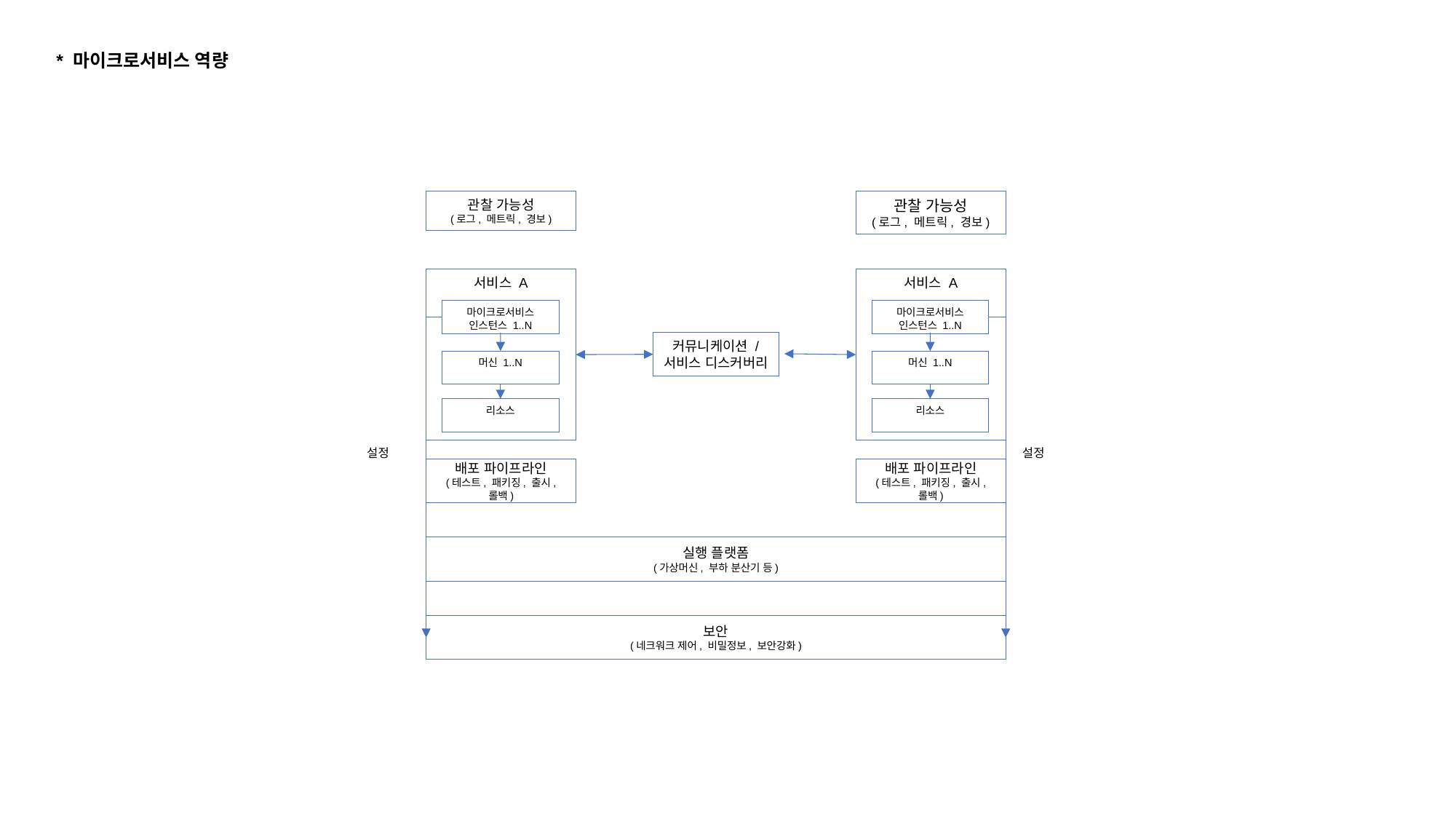

* 마이크로서비스 역량
관찰 가능성
(로그, 메트릭, 경보)
관찰 가능성
(로그, 메트릭, 경보)
서비스 A
서비스 A
마이크로서비스
인스턴스 1..N
마이크로서비스
인스턴스 1..N
커뮤니케이션 /
서비스 디스커버리
머신 1..N
머신 1..N
리소스
리소스
설정
설정
배포 파이프라인
(테스트, 패키징, 출시, 롤백)
배포 파이프라인
(테스트, 패키징, 출시, 롤백)
실행 플랫폼
(가상머신, 부하 분산기 등)
보안
(네크워크 제어, 비밀정보, 보안강화)